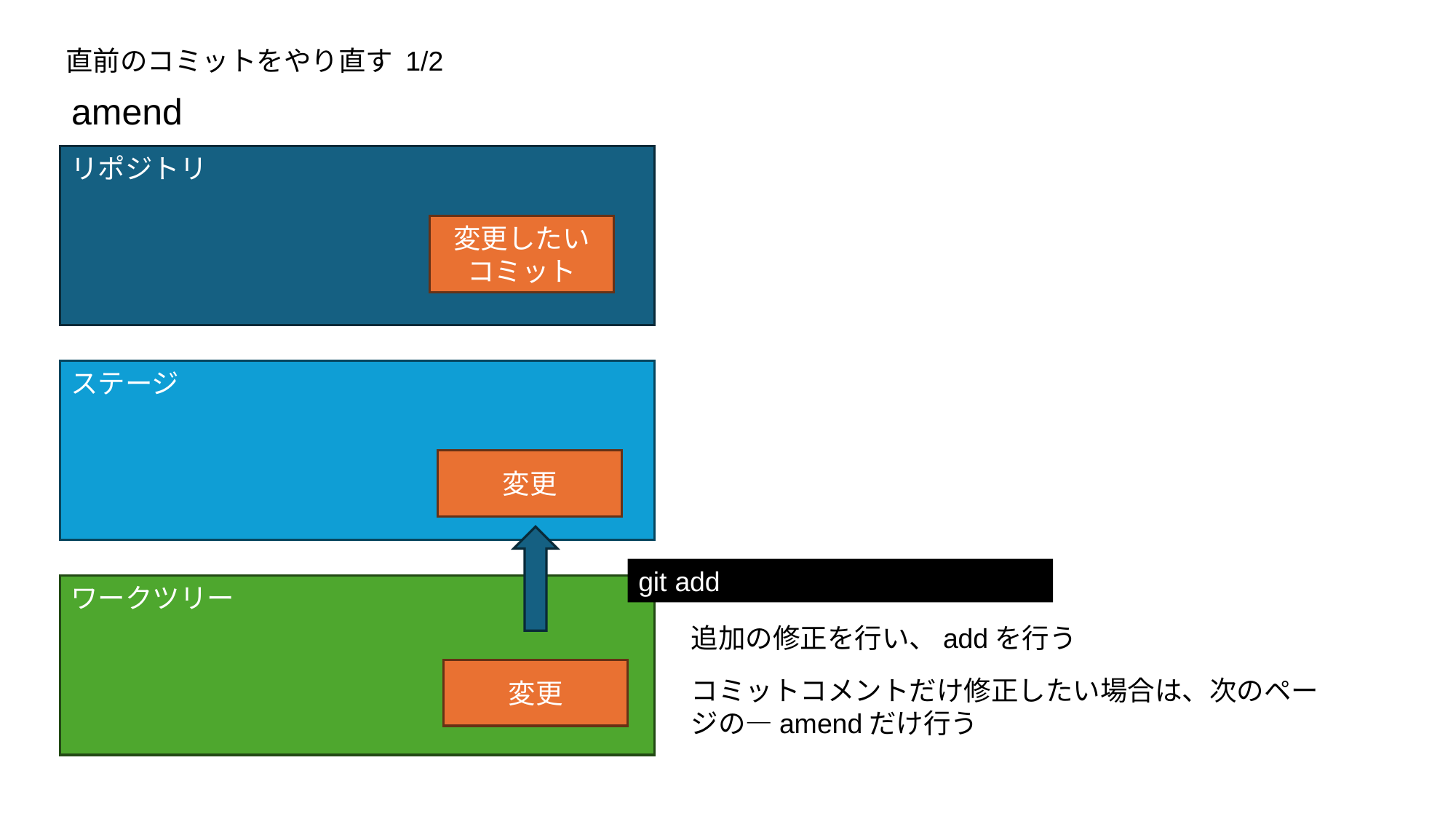

直前のコミットをやり直す 1/2
amend
リポジトリ
変更したい
コミット
ステージ
変更

git add
ワークツリー
追加の修正を行い、addを行う
変更
コミットコメントだけ修正したい場合は、次のページの—amendだけ行う